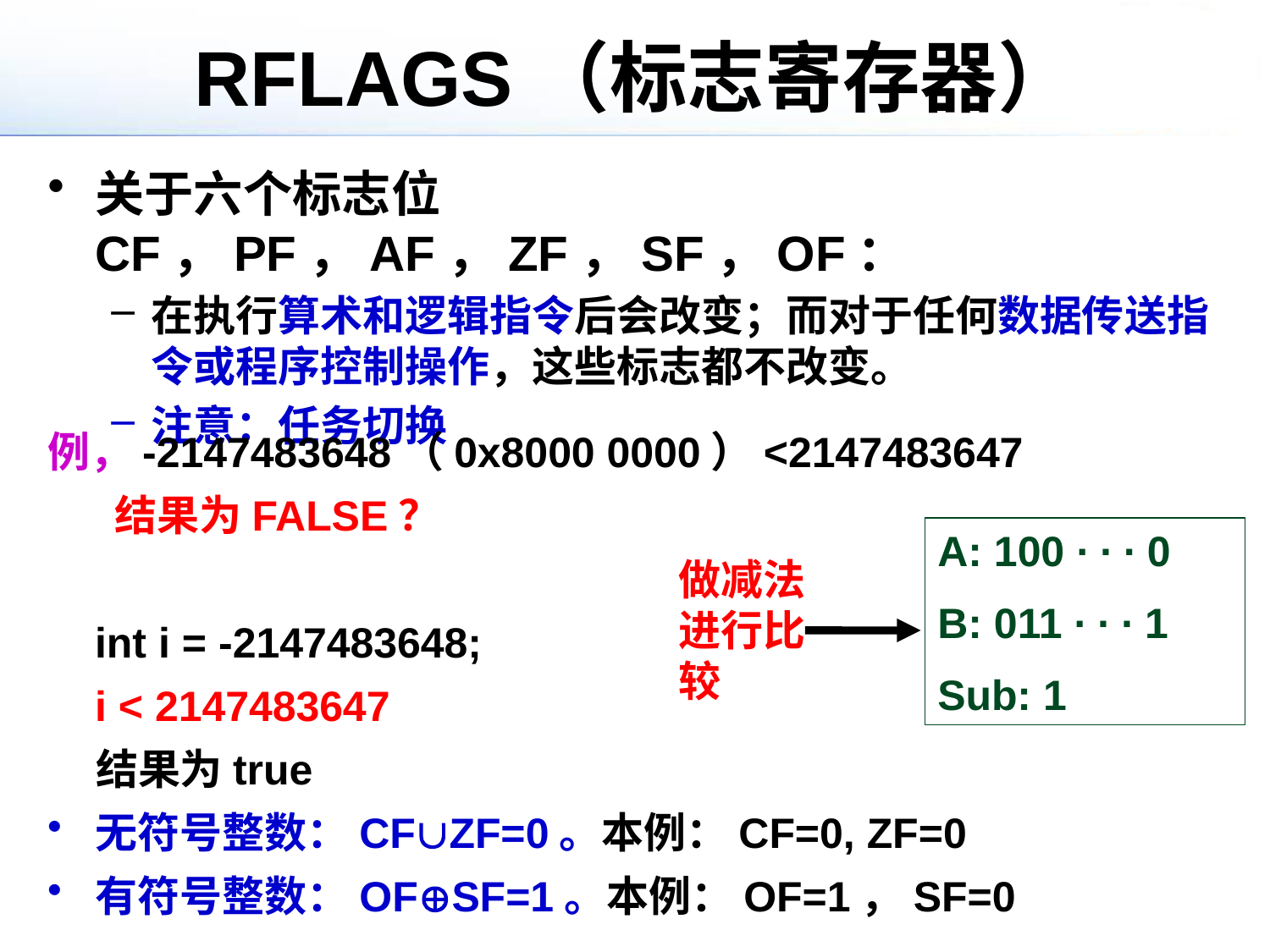

# RFLAGS（标志寄存器）
关于六个标志位CF，PF，AF，ZF，SF，OF：
在执行算术和逻辑指令后会改变；而对于任何数据传送指令或程序控制操作，这些标志都不改变。
注意：任务切换
例，-2147483648（0x8000 0000）<2147483647
      结果为FALSE？

    int i = -2147483648;
    i < 2147483647
    结果为true
无符号整数：CF∪ZF=0。本例：CF=0, ZF=0
有符号整数：OF⊕SF=1。本例：OF=1，SF=0

A: 100 ∙ ∙ ∙ 0
B: 011 ∙ ∙ ∙ 1
Sub: 1
做减法进行比较